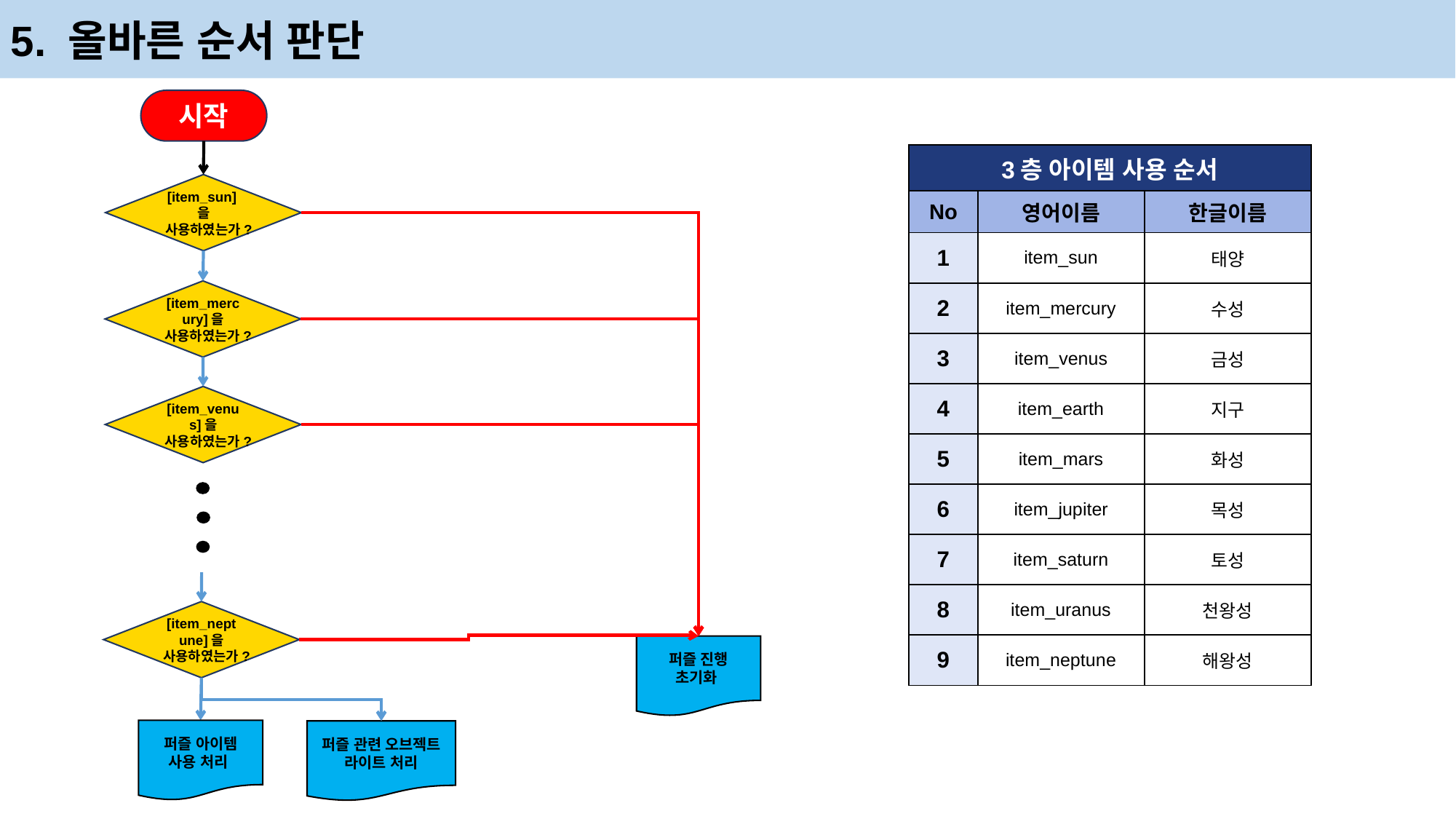

5. 올바른 순서 판단
시작
| 3층 아이템 사용 순서 |  |  |
| --- | --- | --- |
| No | 영어이름 | 한글이름 |
| 1 | item\_sun | 태양 |
| 2 | item\_mercury | 수성 |
| 3 | item\_venus | 금성 |
| 4 | item\_earth | 지구 |
| 5 | item\_mars | 화성 |
| 6 | item\_jupiter | 목성 |
| 7 | item\_saturn | 토성 |
| 8 | item\_uranus | 천왕성 |
| 9 | item\_neptune | 해왕성 |
[item_sun]을 사용하였는가?
[item_mercury]을 사용하였는가?
[item_venus]을 사용하였는가?

[item_neptune]을 사용하였는가?
퍼즐 진행
초기화
퍼즐 아이템
사용 처리
퍼즐 관련 오브젝트 라이트 처리